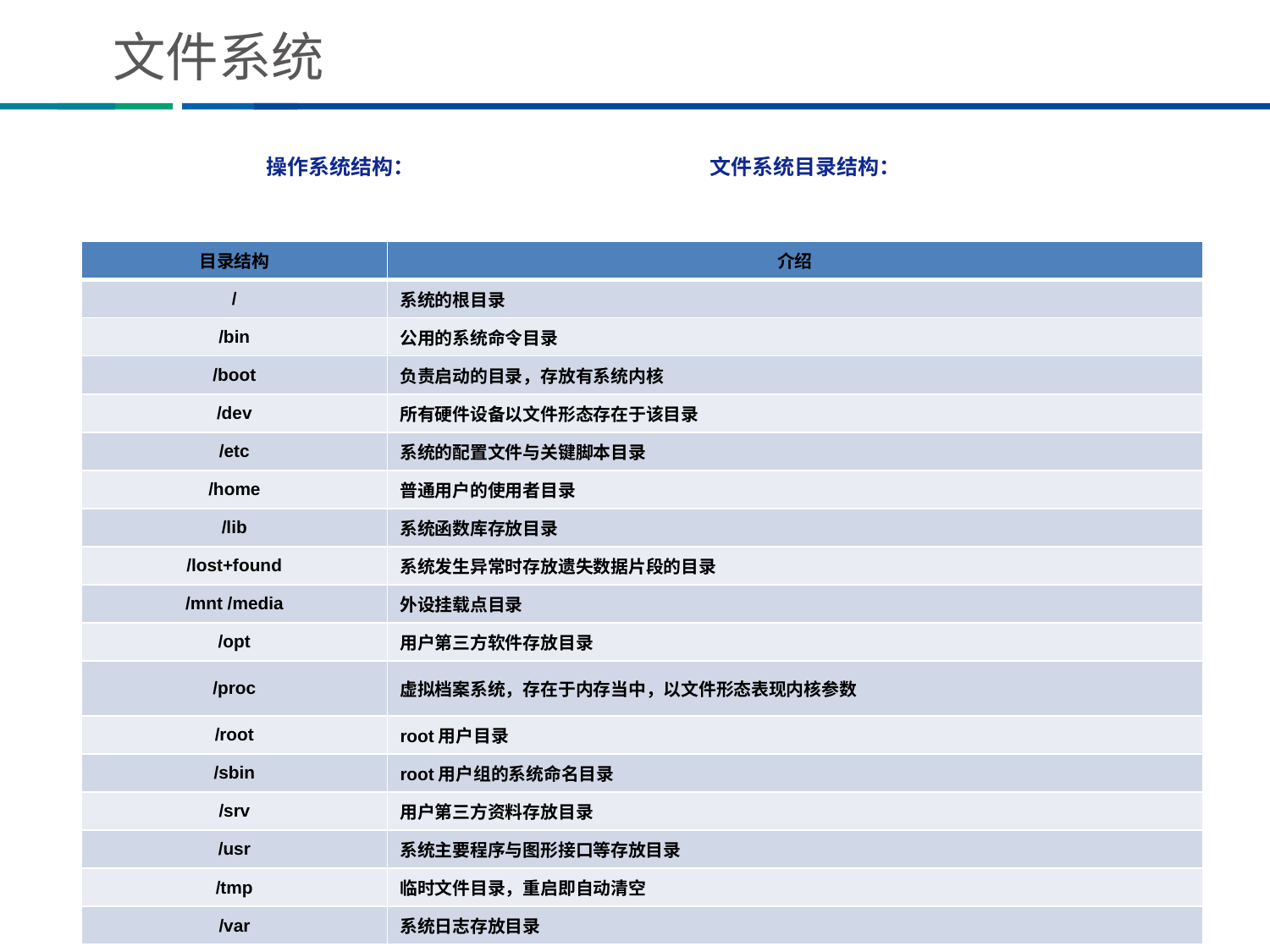

# 文件系统
                      操作系统结构：                                                             文件系统目录结构：

| 层次结构 | 介绍 |
| --- | --- |
| 用户 | 正在操作计算机的你和我； |
| 使用界面 （Shell，GUI，Application） | 接受你和我的指令，再与内核进行沟通； |
| 内核（Kernel） | 接收使用界面下达的指令，控制CPU、内存、磁盘等进行工作； |
| 硬件（PC） | 响应内核下达的命令，执行工作； |
| 目录结构 | 介绍 |
| --- | --- |
| / | 系统的根目录 |
| /bin | 公用的系统命令目录 |
| /boot | 负责启动的目录，存放有系统内核 |
| /dev | 所有硬件设备以文件形态存在于该目录 |
| /etc | 系统的配置文件与关键脚本目录 |
| /home | 普通用户的使用者目录 |
| /lib | 系统函数库存放目录 |
| /lost+found | 系统发生异常时存放遗失数据片段的目录 |
| /mnt /media | 外设挂载点目录 |
| /opt | 用户第三方软件存放目录 |
| /proc | 虚拟档案系统，存在于内存当中，以文件形态表现内核参数 |
| /root | root用户目录 |
| /sbin | root用户组的系统命名目录 |
| /srv | 用户第三方资料存放目录 |
| /usr | 系统主要程序与图形接口等存放目录 |
| /tmp | 临时文件目录，重启即自动清空 |
| /var | 系统日志存放目录 |